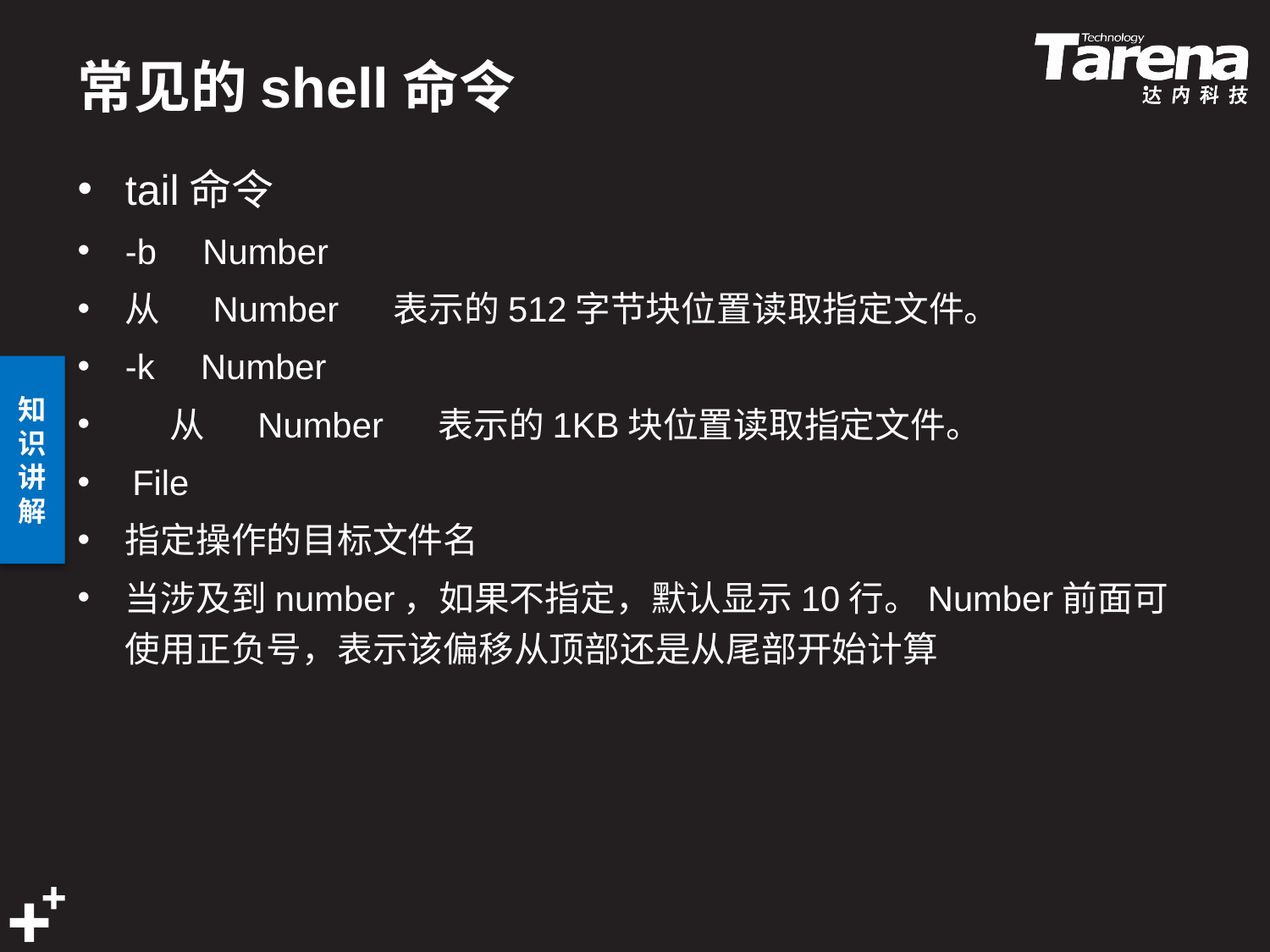

# 常见的shell命令
tail命令
-b  Number 
从  Number  表示的512字节块位置读取指定文件。 
-k  Number 
 从  Number  表示的1KB块位置读取指定文件。 
 File
指定操作的目标文件名 
当涉及到number，如果不指定，默认显示10行。Number前面可 使用正负号，表示该偏移从顶部还是从尾部开始计算 